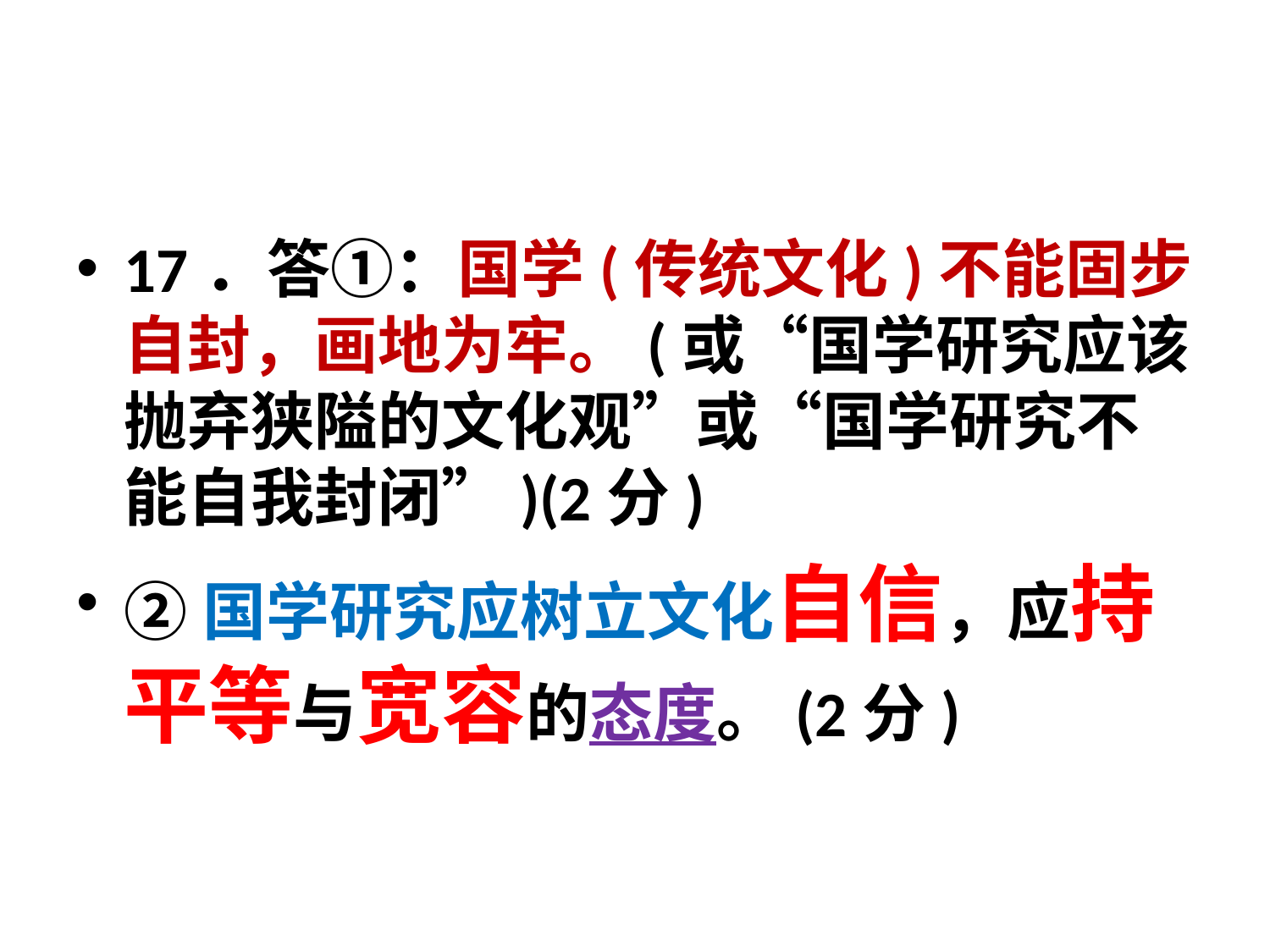

#
17．答①：国学(传统文化)不能固步自封，画地为牢。(或“国学研究应该抛弃狭隘的文化观”或“国学研究不能自我封闭”)(2分)
②国学研究应树立文化自信，应持平等与宽容的态度。(2分)